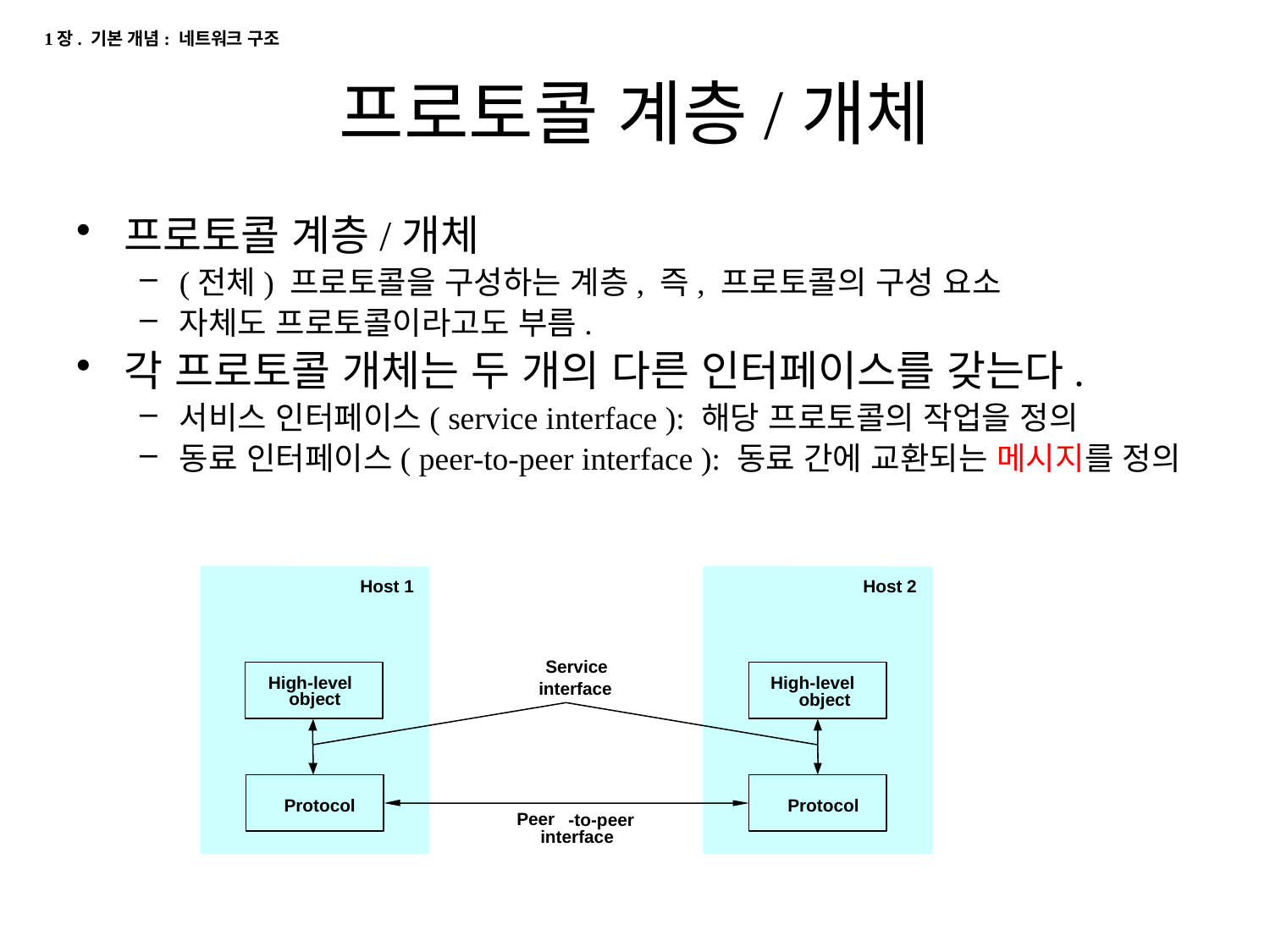

1장. 기본 개념: 네트워크 구조
# 프로토콜 계층/개체
프로토콜 계층/개체
(전체) 프로토콜을 구성하는 계층, 즉, 프로토콜의 구성 요소
자체도 프로토콜이라고도 부름.
각 프로토콜 개체는 두 개의 다른 인터페이스를 갖는다.
서비스 인터페이스( service interface ): 해당 프로토콜의 작업을 정의
동료 인터페이스( peer-to-peer interface ): 동료 간에 교환되는 메시지를 정의

Host 1
Host 2
Service

High-level
High-level
interface
object
object

Protocol
Protocol

Peer
-to-peer
interface